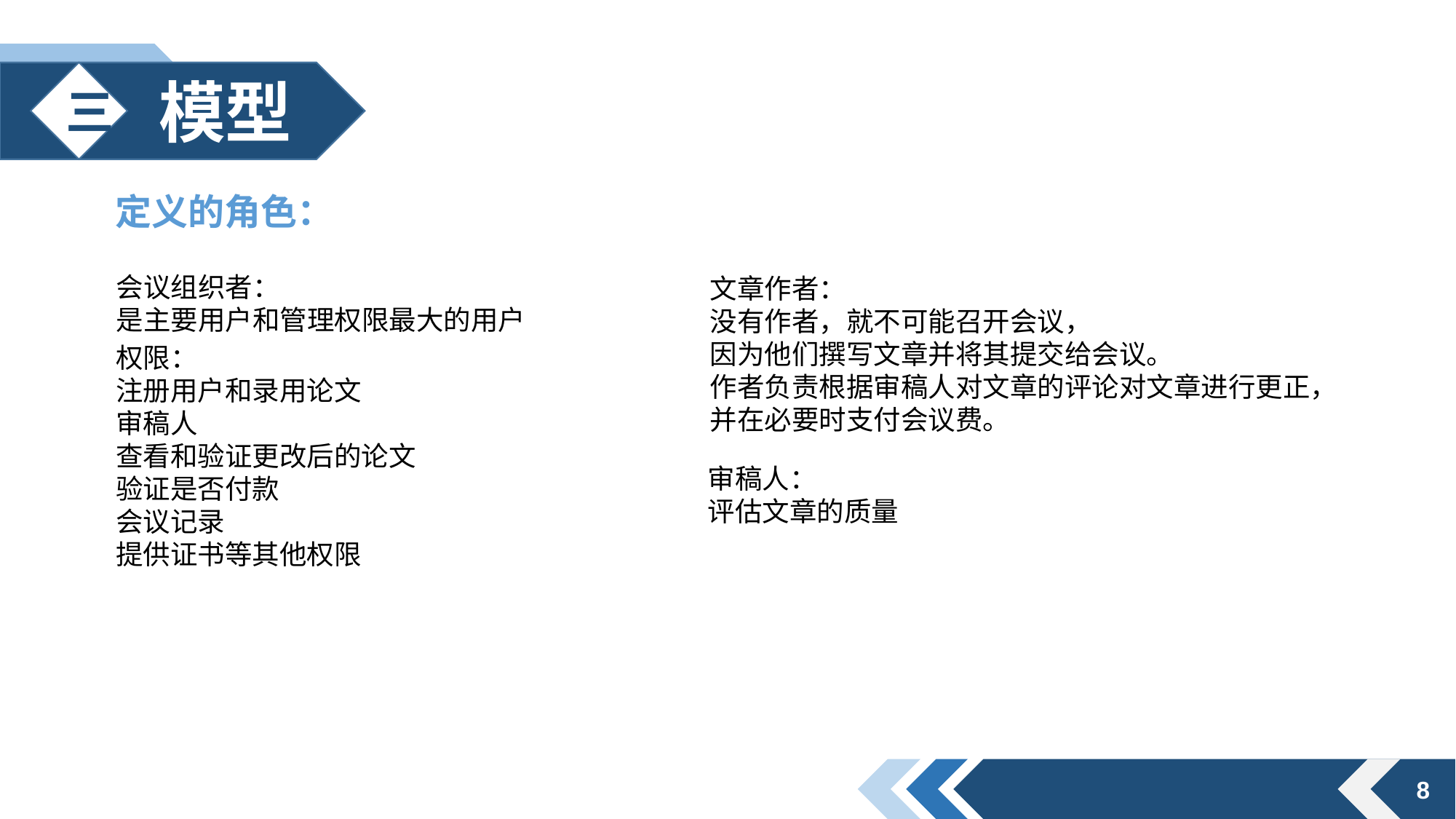

# 模型
定义的角色：
会议组织者：
是主要用户和管理权限最大的用户
文章作者：
没有作者，就不可能召开会议，
因为他们撰写文章并将其提交给会议。
作者负责根据审稿人对文章的评论对文章进行更正，
并在必要时支付会议费。
权限：
注册用户和录用论文
审稿人
查看和验证更改后的论文
验证是否付款
会议记录
提供证书等其他权限
审稿人：
评估文章的质量
8